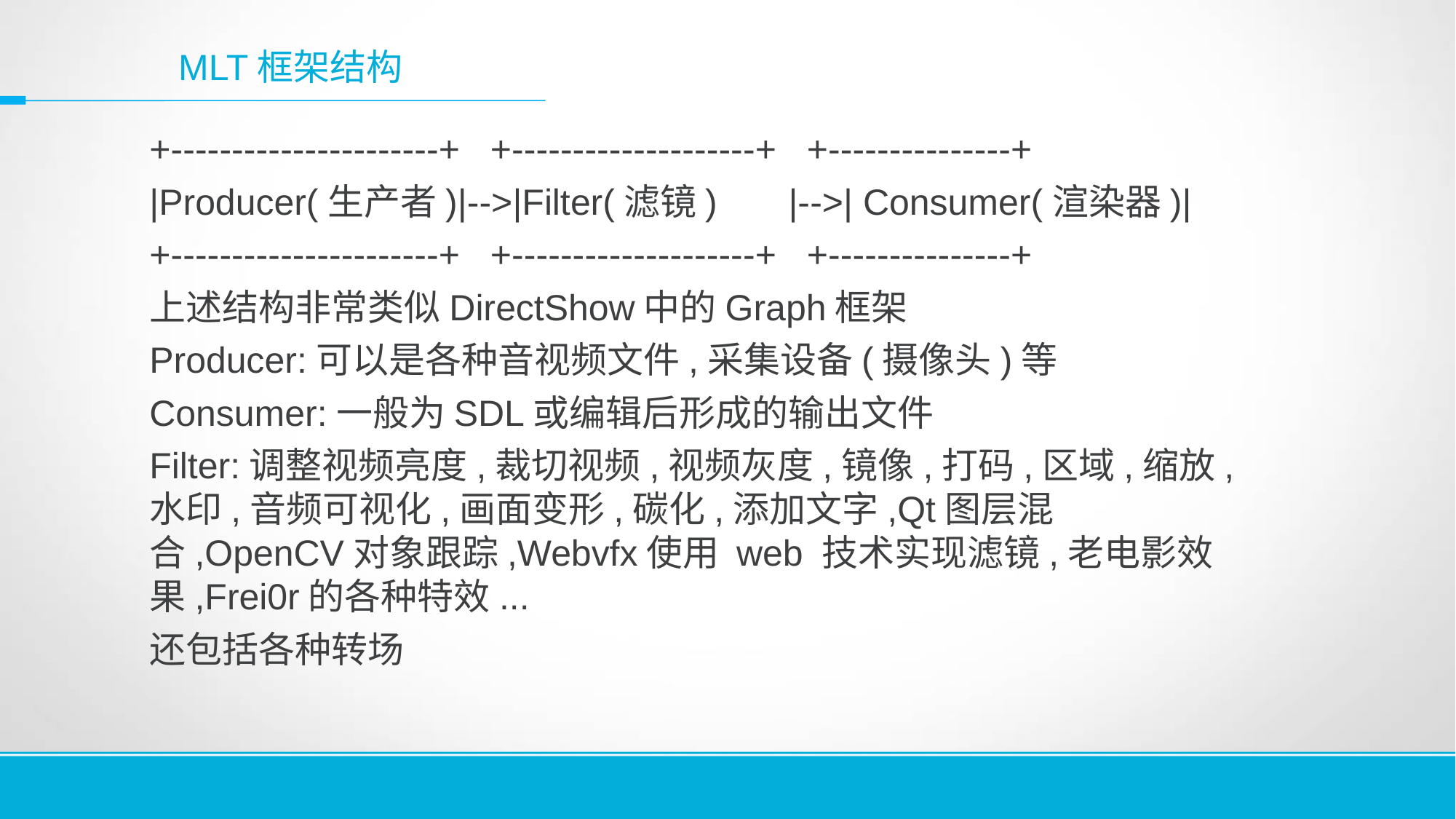

# MLT框架结构
+----------------------+   +--------------------+   +---------------+
|Producer(生产者)|-->|Filter(滤镜)       |-->| Consumer(渲染器)|
+----------------------+   +--------------------+   +---------------+
上述结构非常类似DirectShow中的Graph框架
Producer:可以是各种音视频文件,采集设备(摄像头)等
Consumer:一般为SDL或编辑后形成的输出文件
Filter:调整视频亮度,裁切视频,视频灰度,镜像,打码,区域,缩放,水印,音频可视化,画面变形,碳化,添加文字,Qt图层混合,OpenCV对象跟踪,Webvfx使用 web 技术实现滤镜,老电影效果,Frei0r的各种特效...
还包括各种转场